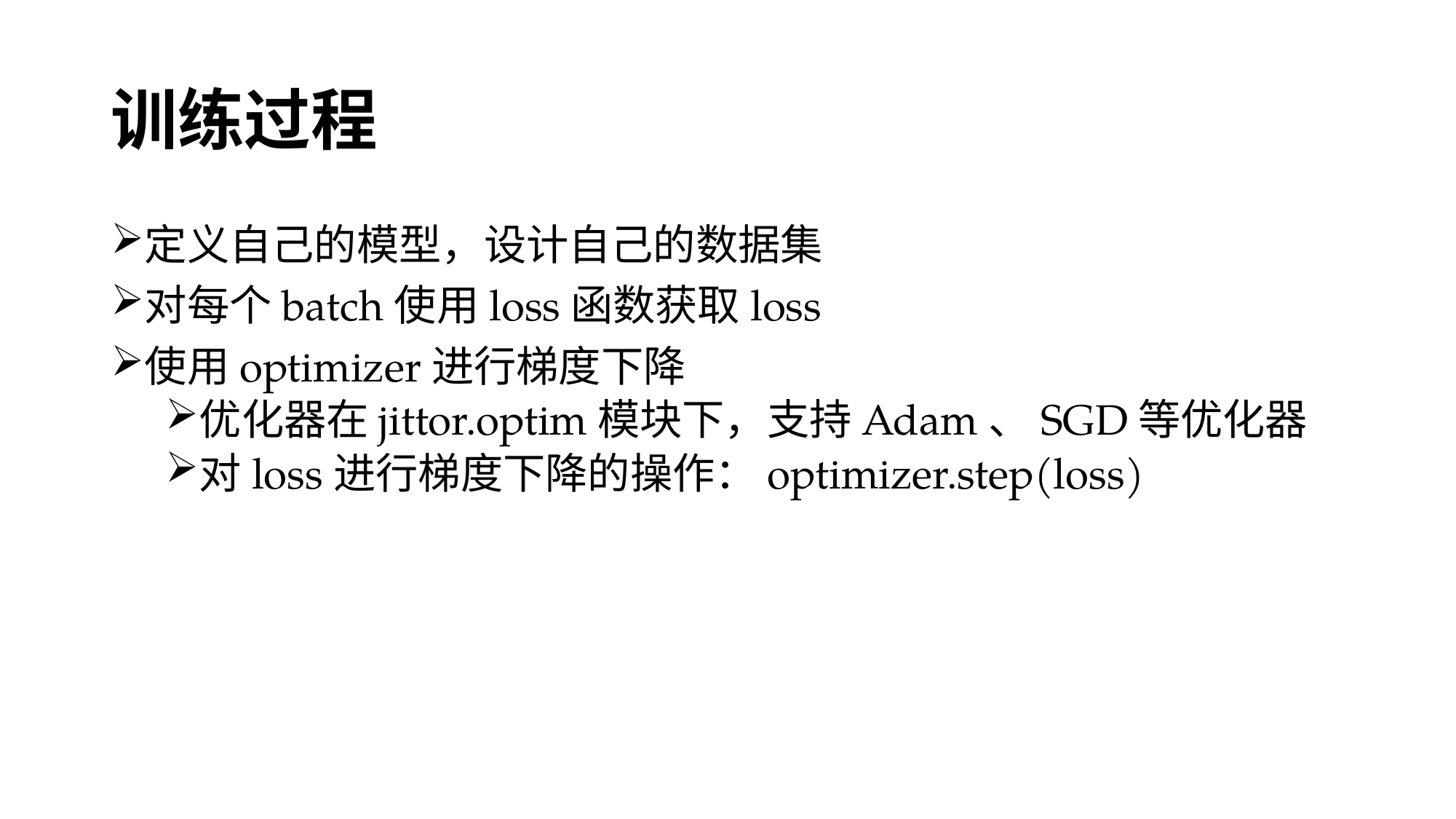

# 训练过程
定义自己的模型，设计自己的数据集
对每个batch使用loss函数获取loss
使用optimizer进行梯度下降
优化器在jittor.optim模块下，支持Adam、SGD等优化器
对loss进行梯度下降的操作：optimizer.step(loss)